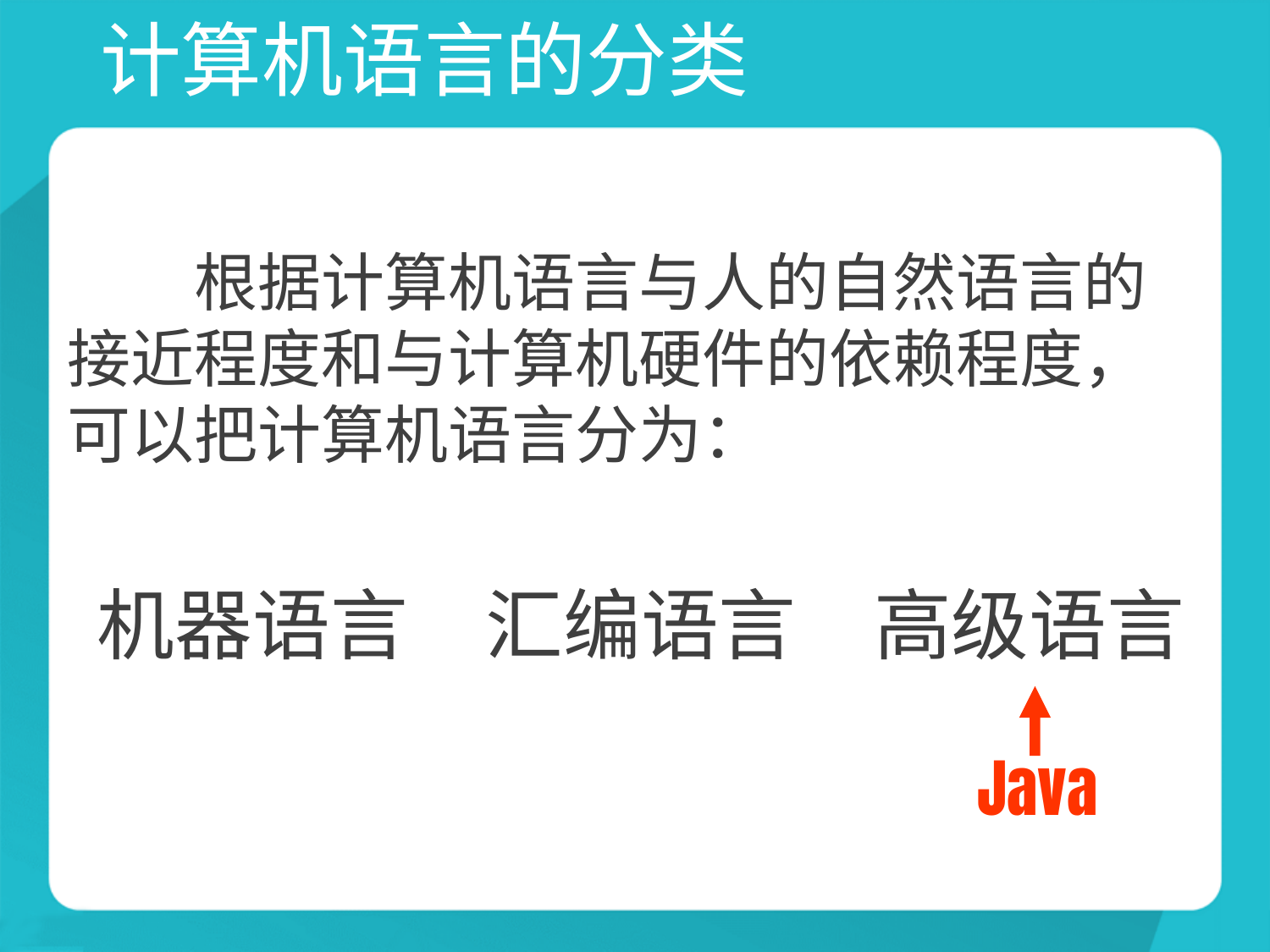

# 计算机语言的分类

　　根据计算机语言与人的自然语言的接近程度和与计算机硬件的依赖程度，可以把计算机语言分为：
机器语言　汇编语言　高级语言

Java